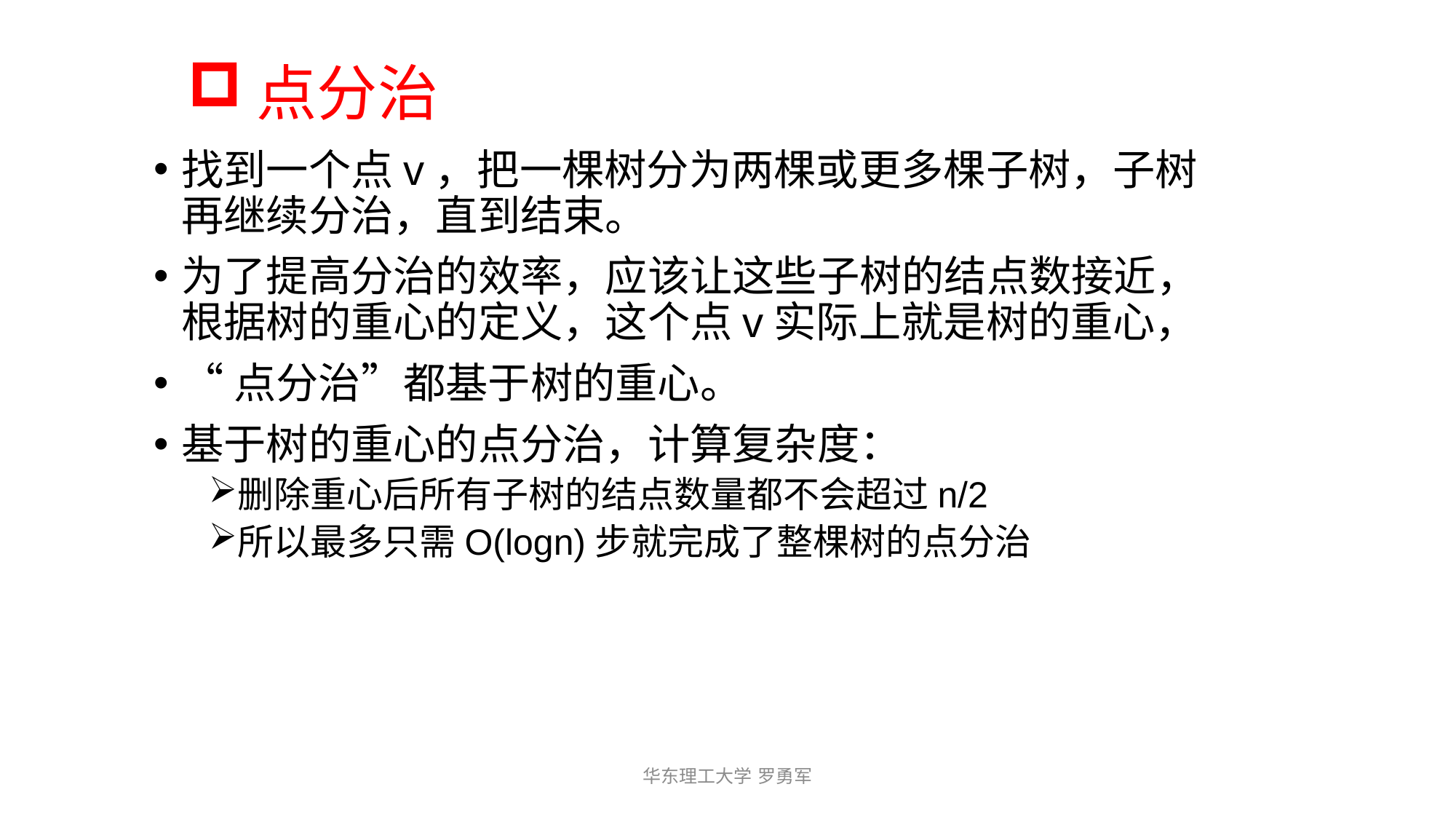

# 点分治
找到一个点v，把一棵树分为两棵或更多棵子树，子树再继续分治，直到结束。
为了提高分治的效率，应该让这些子树的结点数接近，根据树的重心的定义，这个点v实际上就是树的重心，
“点分治”都基于树的重心。
基于树的重心的点分治，计算复杂度：
删除重心后所有子树的结点数量都不会超过n/2
所以最多只需O(logn)步就完成了整棵树的点分治
华东理工大学 罗勇军